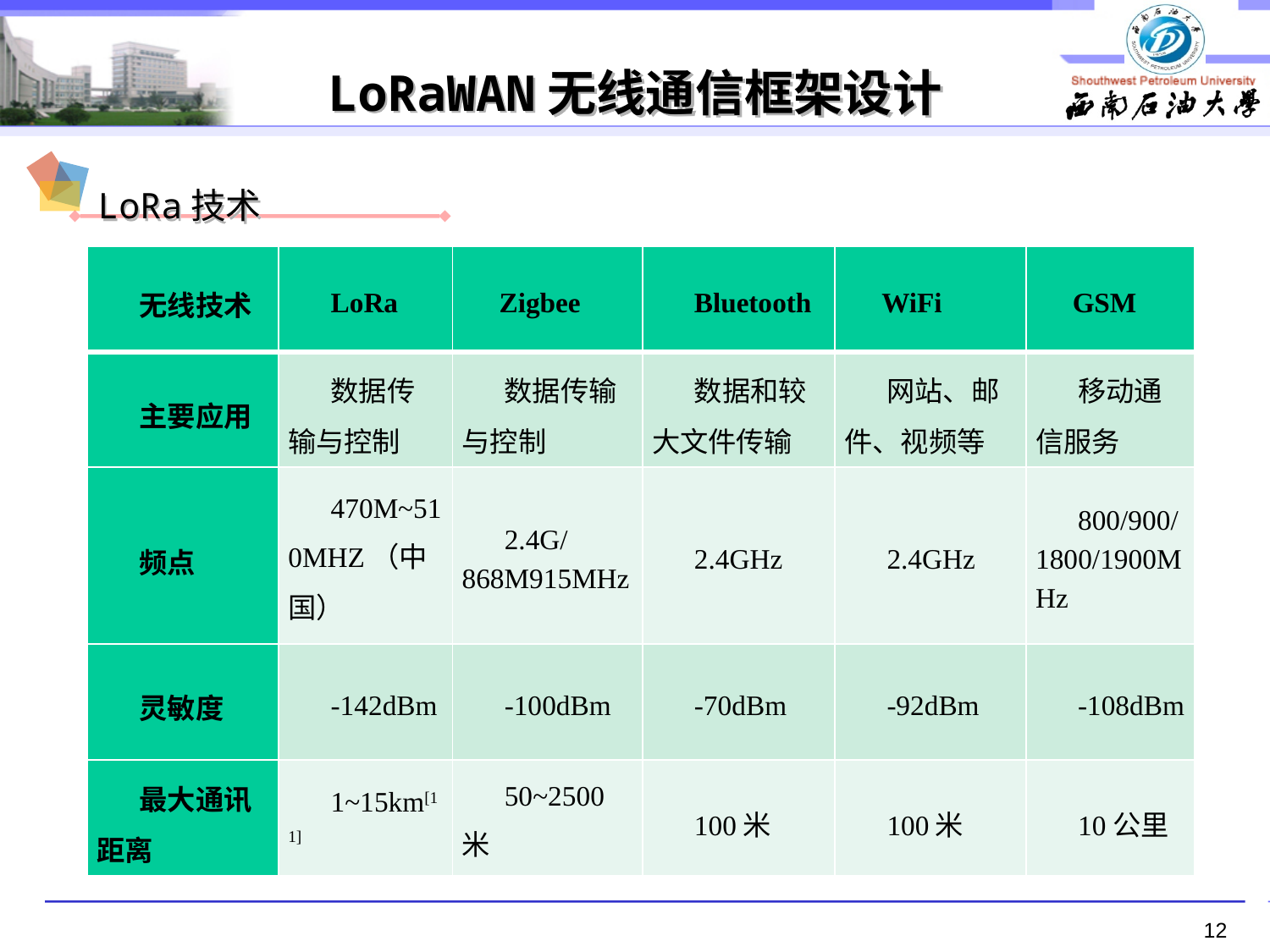

# LoRaWAN无线通信框架设计

LoRa技术

| 无线技术 | LoRa | Zigbee | Bluetooth | WiFi | GSM |
| --- | --- | --- | --- | --- | --- |
| 主要应用 | 数据传输与控制 | 数据传输与控制 | 数据和较大文件传输 | 网站、邮件、视频等 | 移动通信服务 |
| 频点 | 470M~510MHZ（中国） | 2.4G/868M915MHz | 2.4GHz | 2.4GHz | 800/900/1800/1900MHz |
| 灵敏度 | -142dBm | -100dBm | -70dBm | -92dBm | -108dBm |
| 最大通讯距离 | 1~15km[11] | 50~2500米 | 100米 | 100米 | 10公里 |

12
12